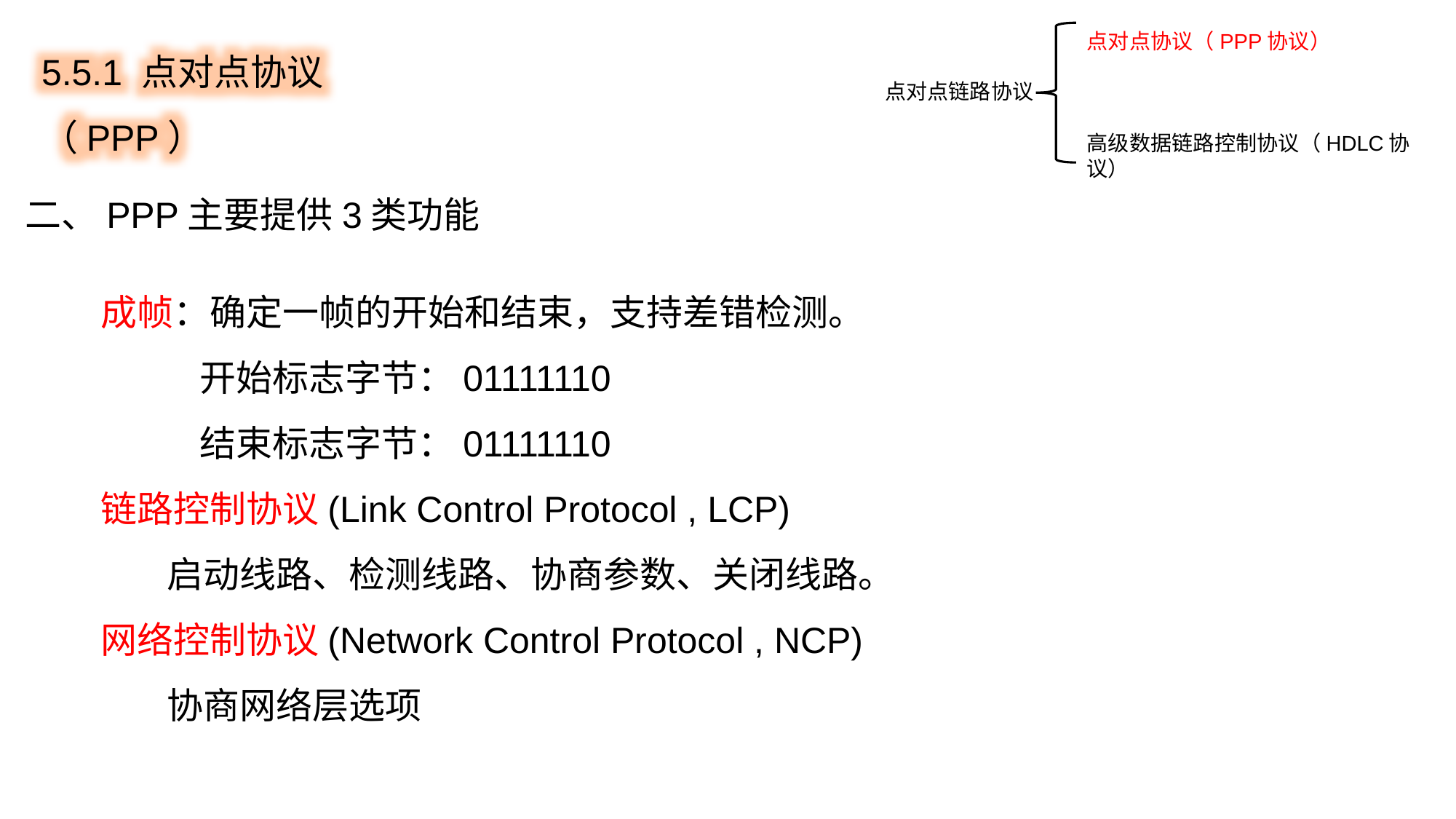

点对点协议（PPP协议）

高级数据链路控制协议（HDLC协议）
5.5.1 点对点协议（PPP）
点对点链路协议
二、PPP主要提供3类功能
成帧：确定一帧的开始和结束，支持差错检测。
           开始标志字节：01111110
           结束标志字节：01111110
链路控制协议(Link Control Protocol , LCP)
       启动线路、检测线路、协商参数、关闭线路。
网络控制协议(Network Control Protocol , NCP)
       协商网络层选项